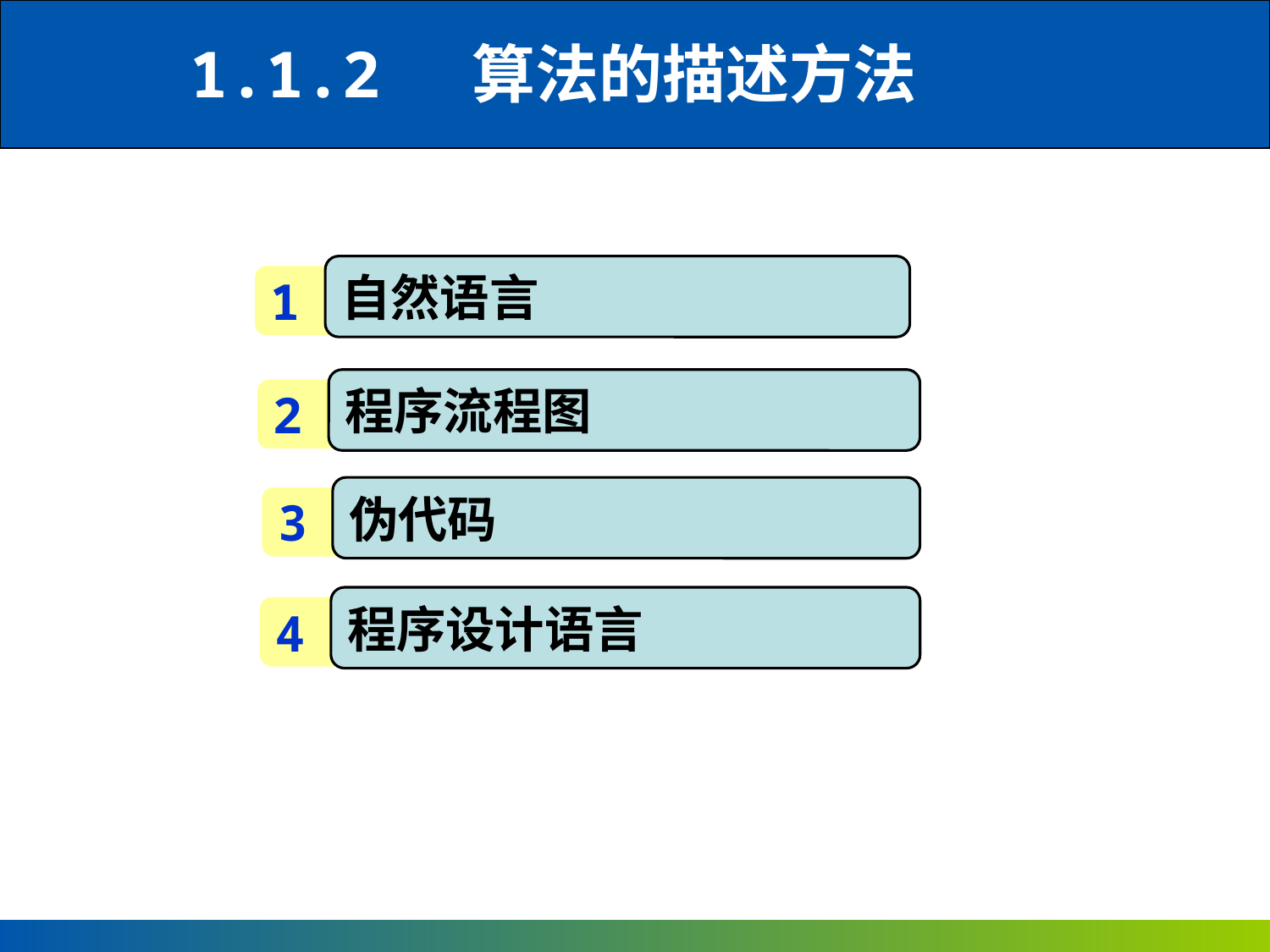

1.1.2  算法的描述方法
自然语言
1
程序流程图
2
伪代码
3
程序设计语言
4